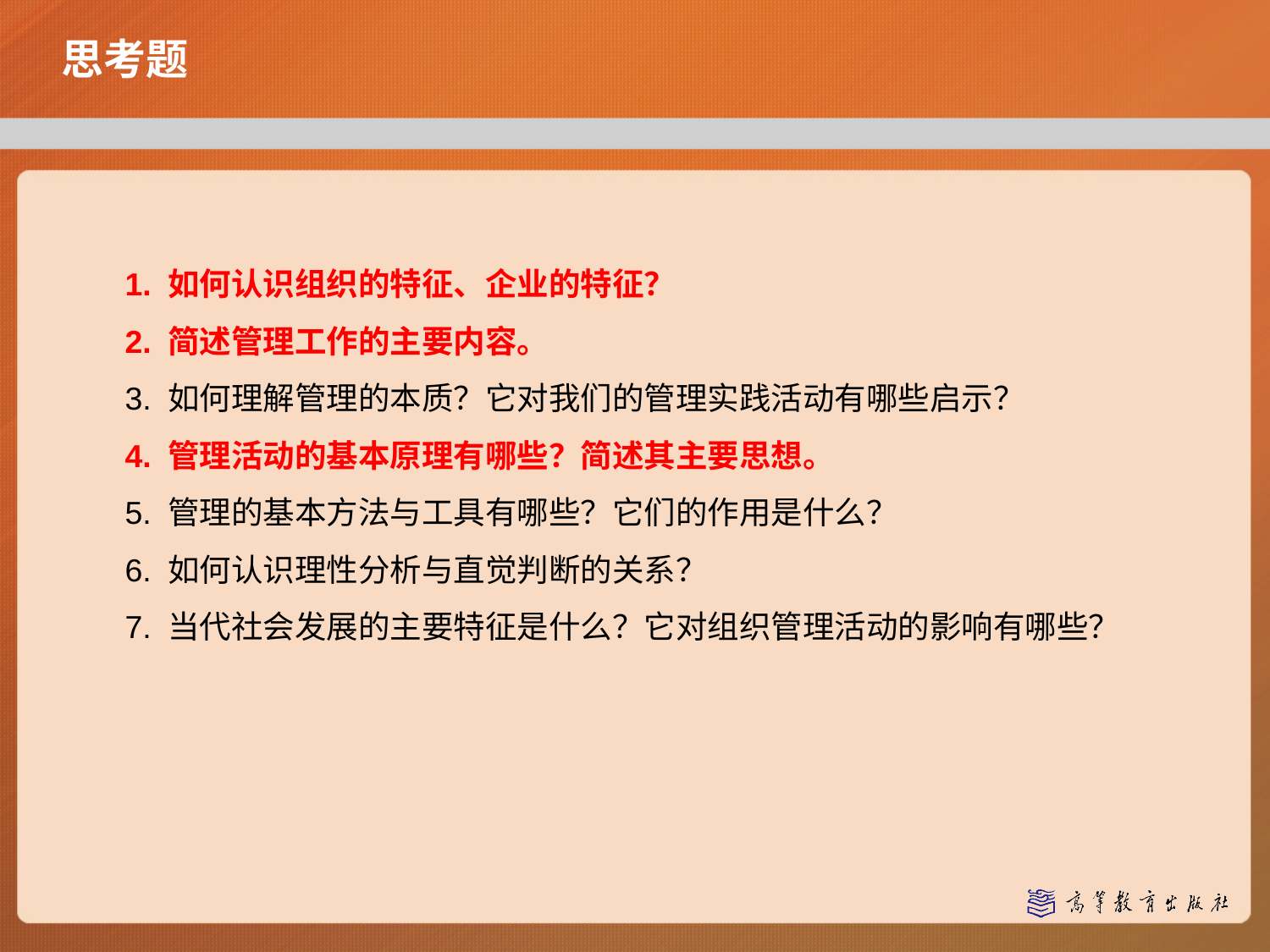

# 思考题
1. 如何认识组织的特征、企业的特征？
2. 简述管理工作的主要内容。
3. 如何理解管理的本质？它对我们的管理实践活动有哪些启示？
4. 管理活动的基本原理有哪些？简述其主要思想。
5. 管理的基本方法与工具有哪些？它们的作用是什么？
6. 如何认识理性分析与直觉判断的关系？
7. 当代社会发展的主要特征是什么？它对组织管理活动的影响有哪些？